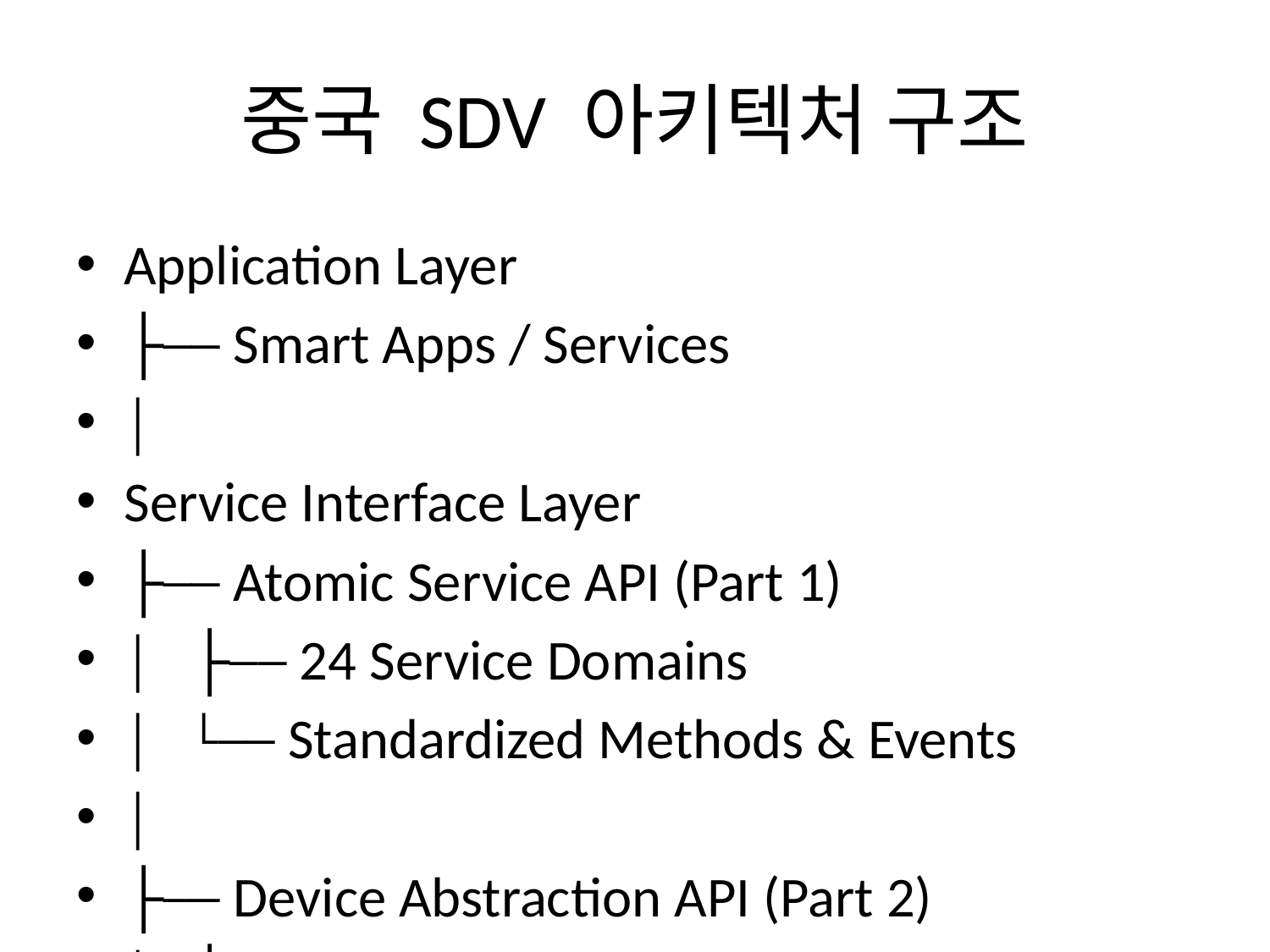

# 중국 SDV 아키텍처 구조
Application Layer
├── Smart Apps / Services
│
Service Interface Layer
├── Atomic Service API (Part 1)
│   ├── 24 Service Domains
│   └── Standardized Methods & Events
│
├── Device Abstraction API (Part 2)
│   ├── Sensor Abstraction
│   └── Actuator Abstraction
│
Hardware Layer
├── ECUs / Sensors / Actuators
└── Vehicle Network (CAN/Ethernet)